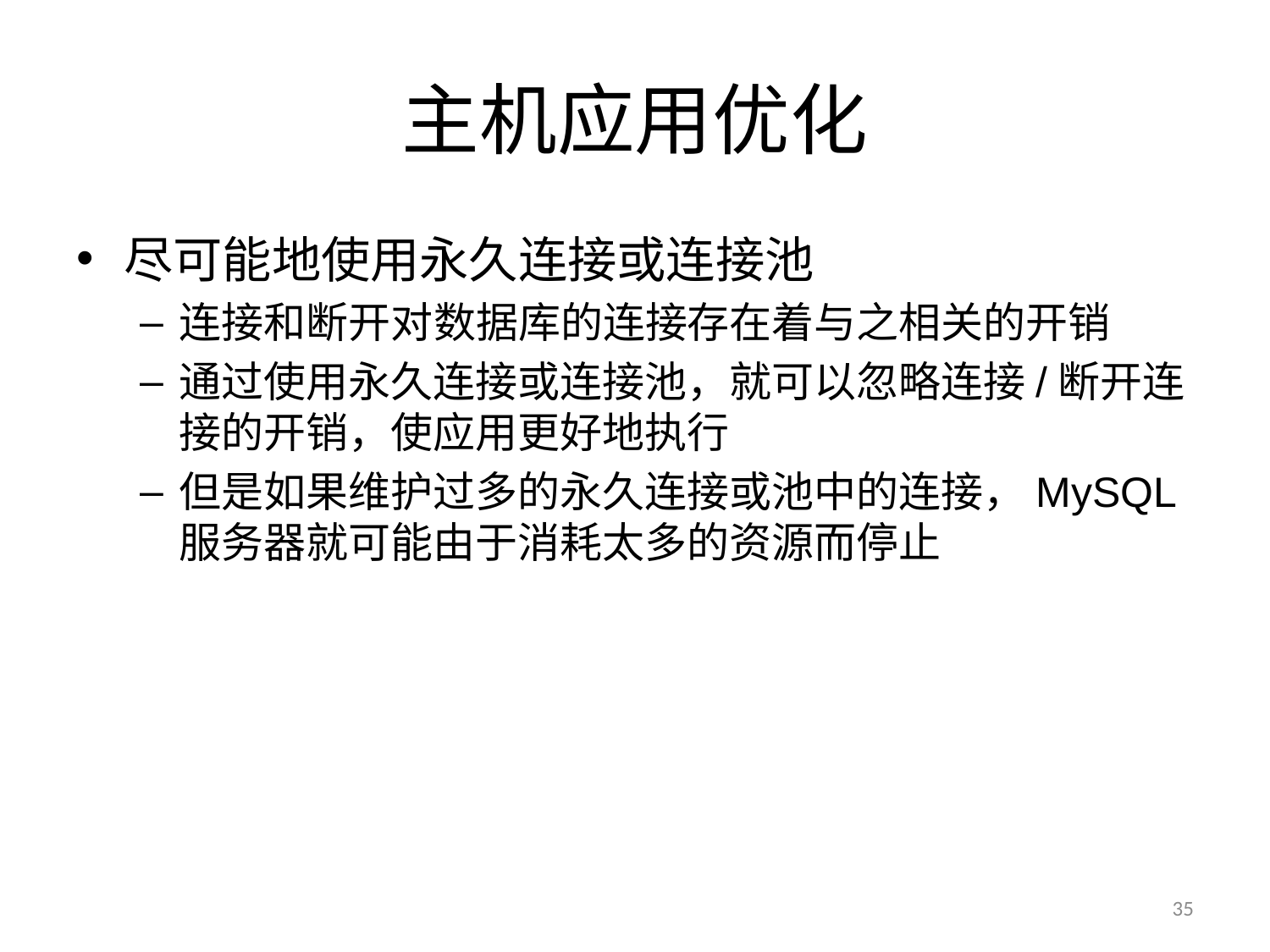

# 主机应用优化
尽可能地使用永久连接或连接池
连接和断开对数据库的连接存在着与之相关的开销
通过使用永久连接或连接池，就可以忽略连接/断开连接的开销，使应用更好地执行
但是如果维护过多的永久连接或池中的连接，MySQL服务器就可能由于消耗太多的资源而停止
35